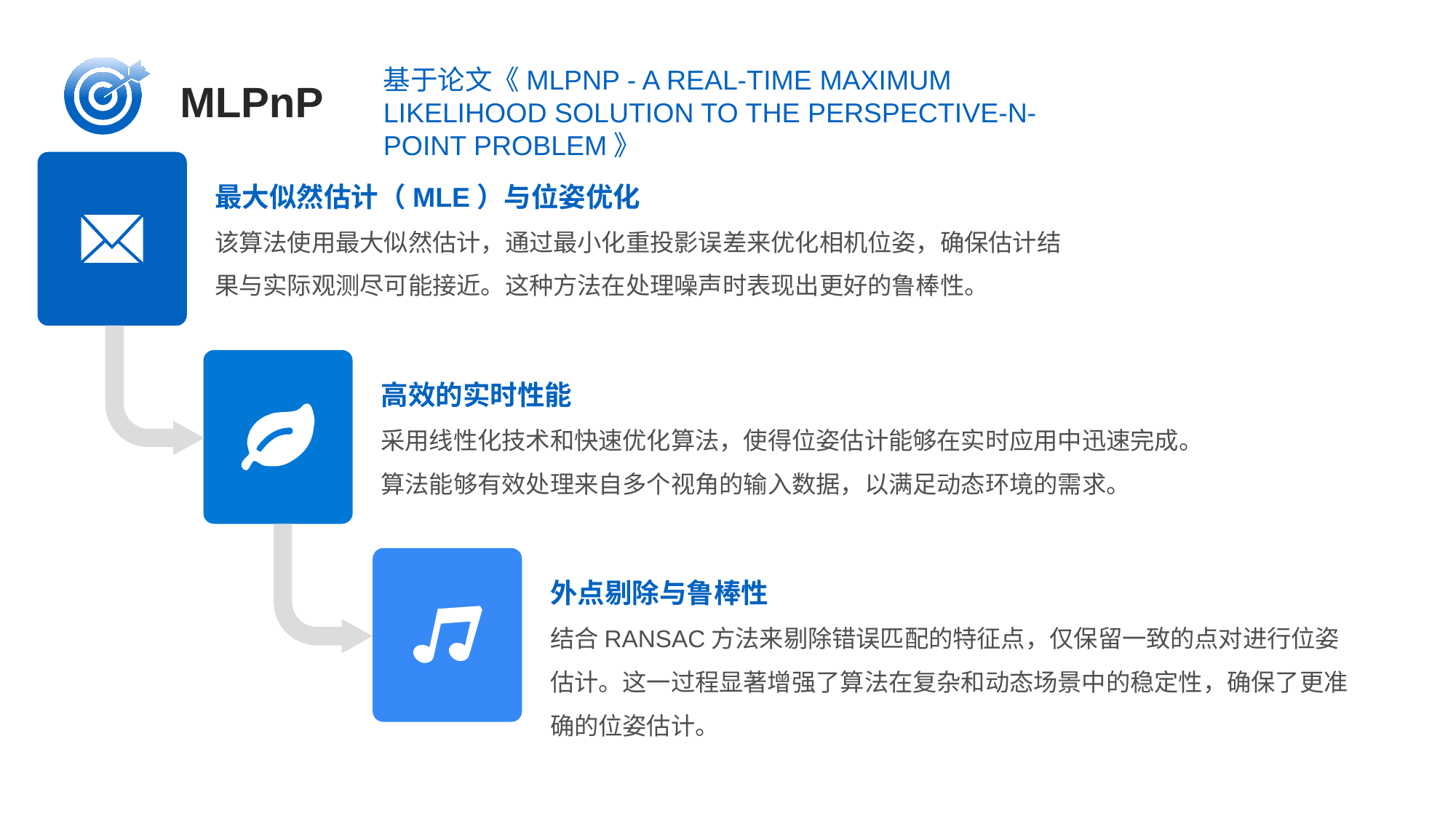

基于论文《MLPNP - A REAL-TIME MAXIMUM LIKELIHOOD SOLUTION TO THE PERSPECTIVE-N-POINT PROBLEM》
MLPnP

最大似然估计（MLE）与位姿优化
该算法使用最大似然估计，通过最小化重投影误差来优化相机位姿，确保估计结果与实际观测尽可能接近。这种方法在处理噪声时表现出更好的鲁棒性。

高效的实时性能
采用线性化技术和快速优化算法，使得位姿估计能够在实时应用中迅速完成。算法能够有效处理来自多个视角的输入数据，以满足动态环境的需求。

外点剔除与鲁棒性
结合RANSAC方法来剔除错误匹配的特征点，仅保留一致的点对进行位姿估计。这一过程显著增强了算法在复杂和动态场景中的稳定性，确保了更准确的位姿估计。